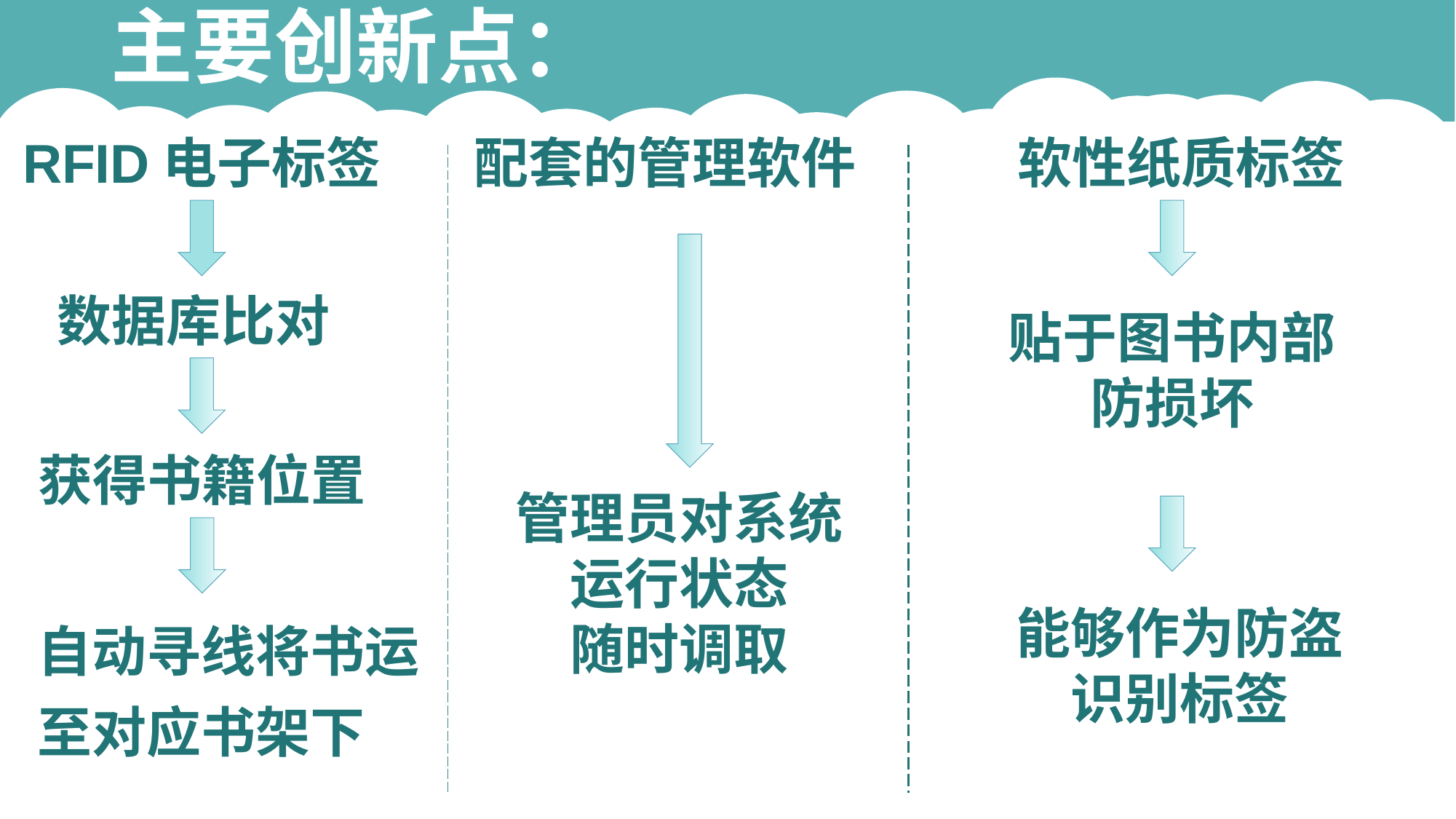

# 主要创新点：
RFID电子标签
软性纸质标签
配套的管理软件

数据库比对
贴于图书内部
防损坏

获得书籍位置
管理员对系统
运行状态
随时调取

能够作为防盗
识别标签

自动寻线将书运
至对应书架下